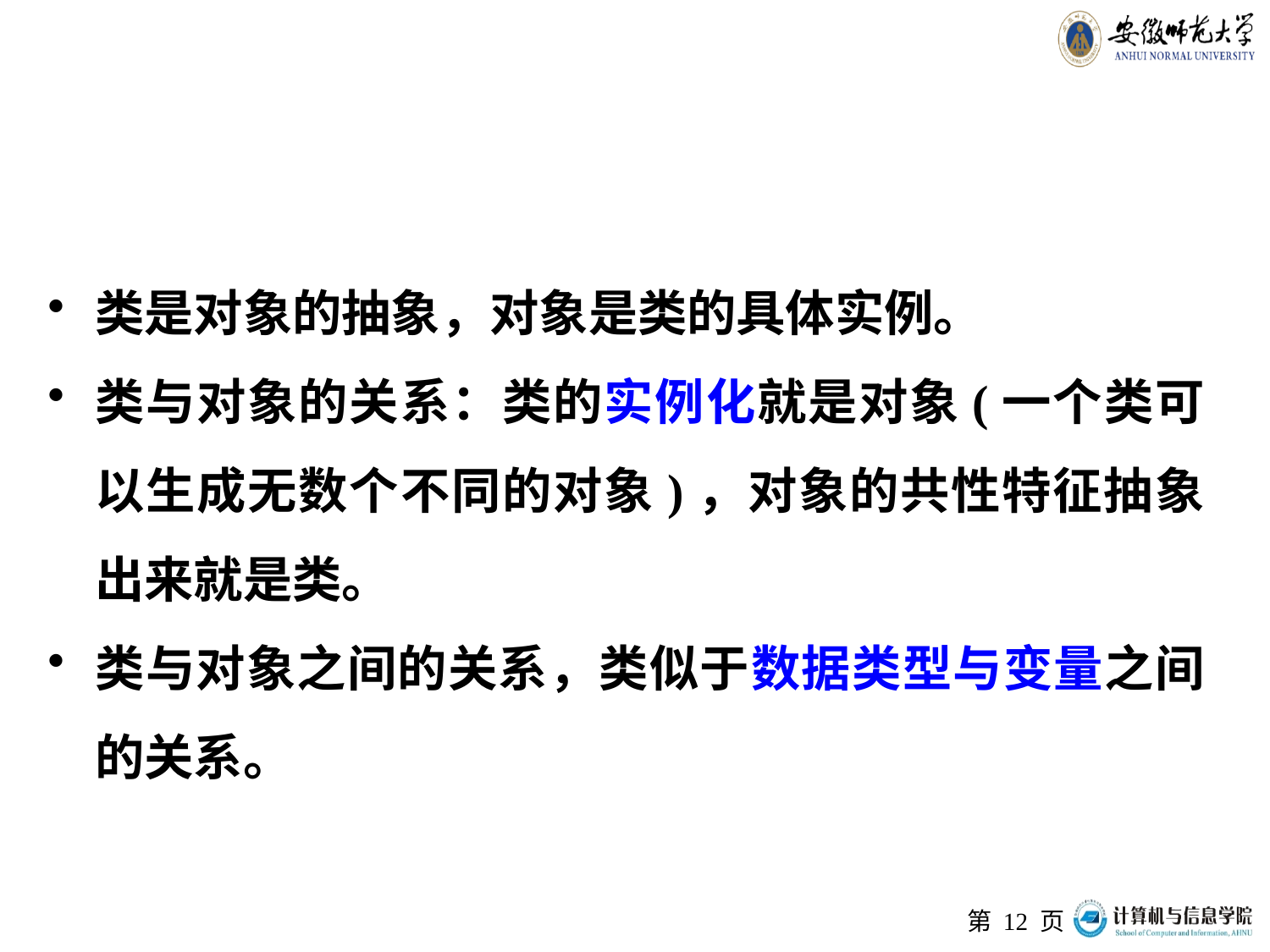

#
类是对象的抽象，对象是类的具体实例。
类与对象的关系：类的实例化就是对象(一个类可以生成无数个不同的对象)，对象的共性特征抽象出来就是类。
类与对象之间的关系，类似于数据类型与变量之间的关系。

第 12 页